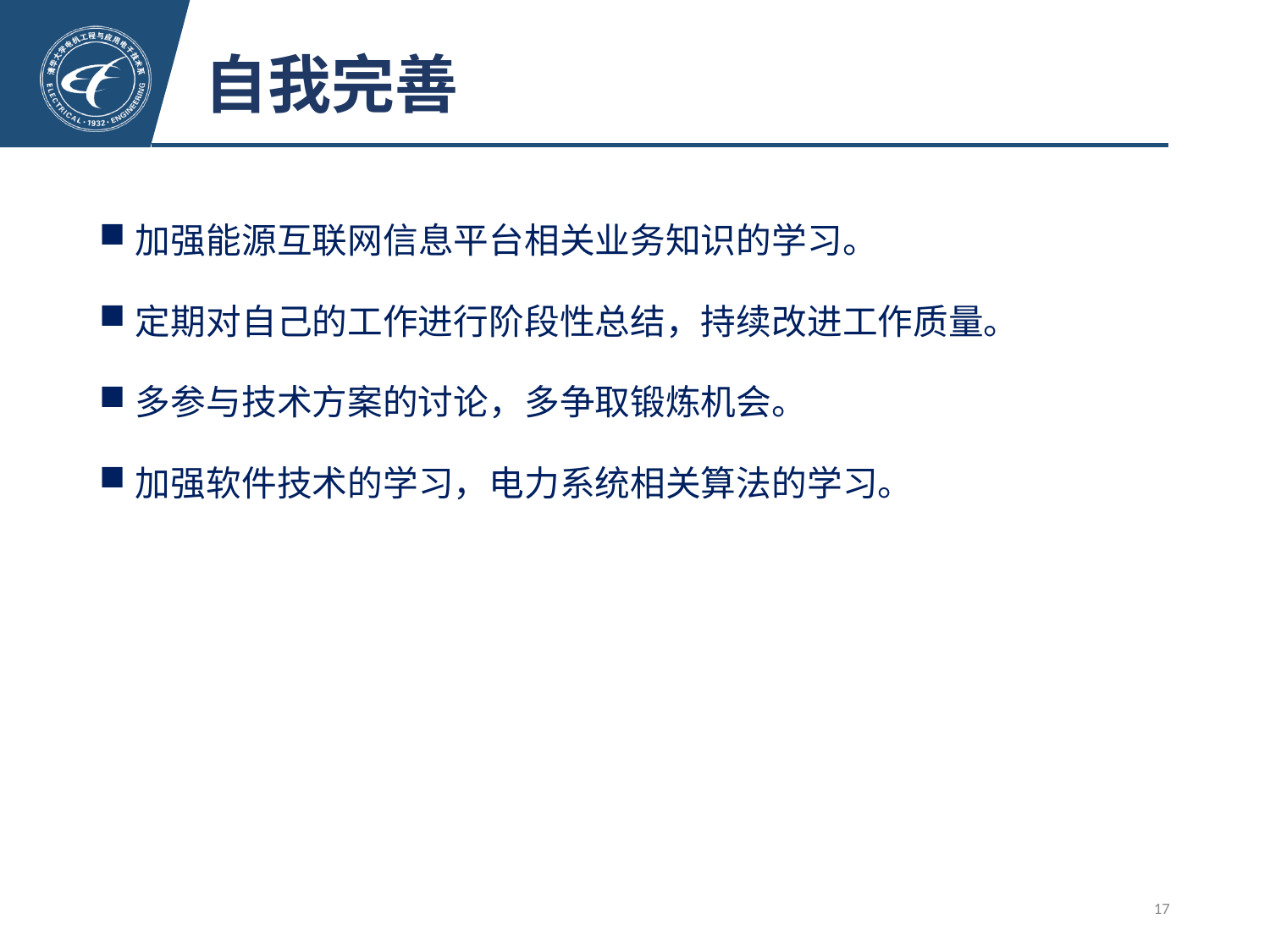

# 自我完善
加强能源互联网信息平台相关业务知识的学习。
定期对自己的工作进行阶段性总结，持续改进工作质量。
多参与技术方案的讨论，多争取锻炼机会。
加强软件技术的学习，电力系统相关算法的学习。

17